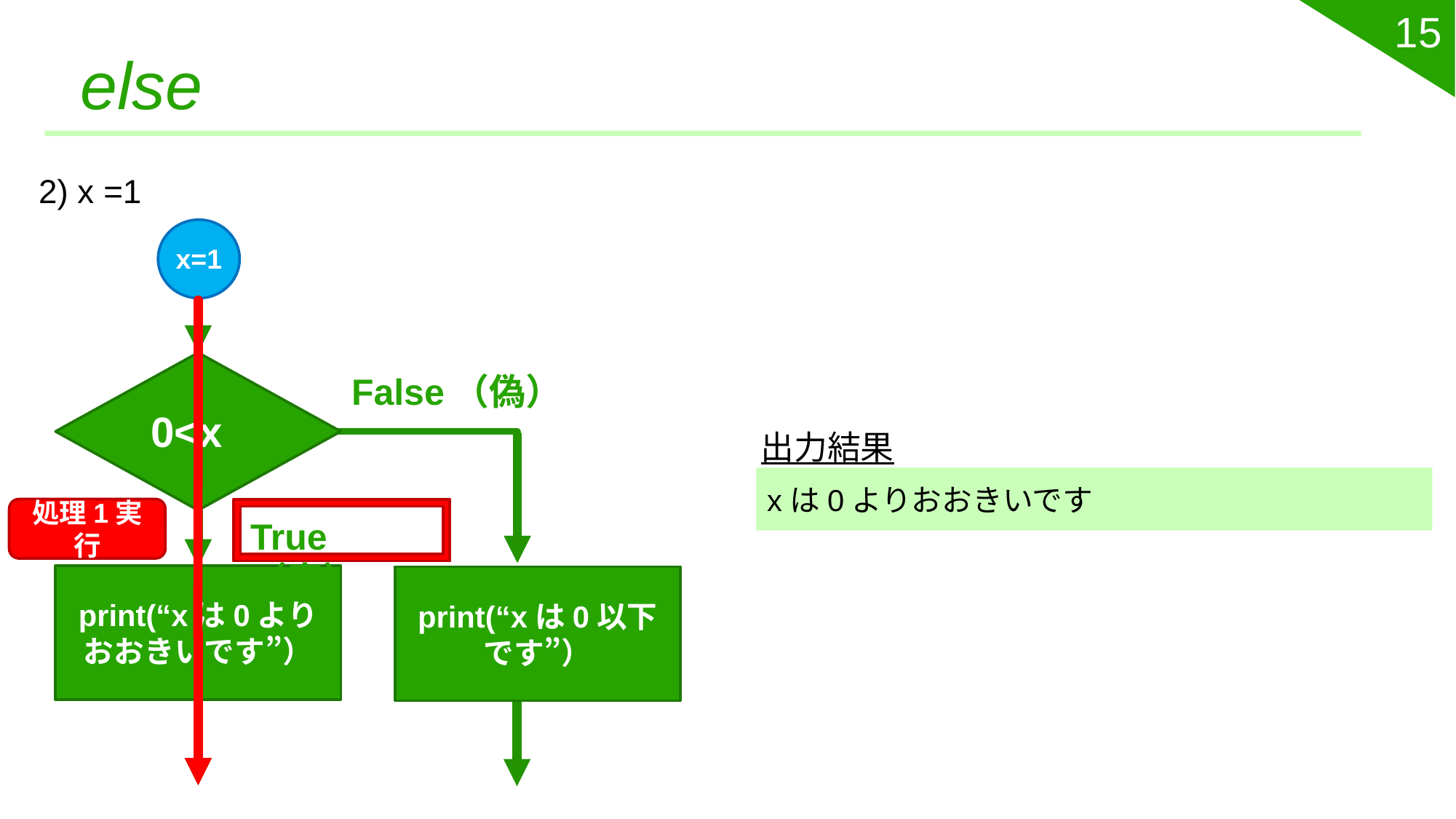

15
# else
2) x =1

x=1

False（偽）
0<x
出力結果
xは0よりおおきいです
処理1実行

True（真）
print(“xは0よりおおきいです”）
print(“xは0以下です”）